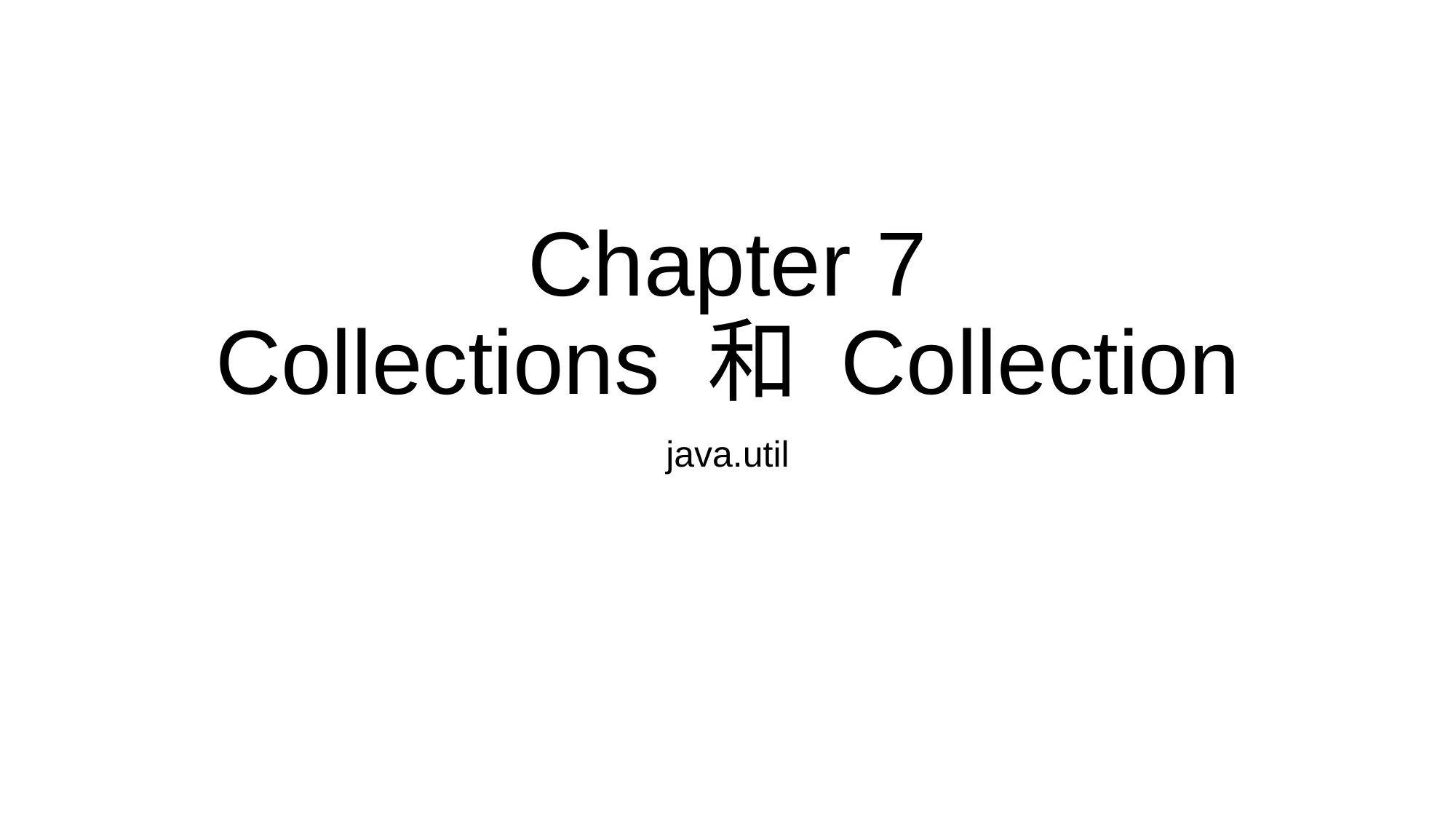

# Chapter 7 Collections 和 Collection
java.util